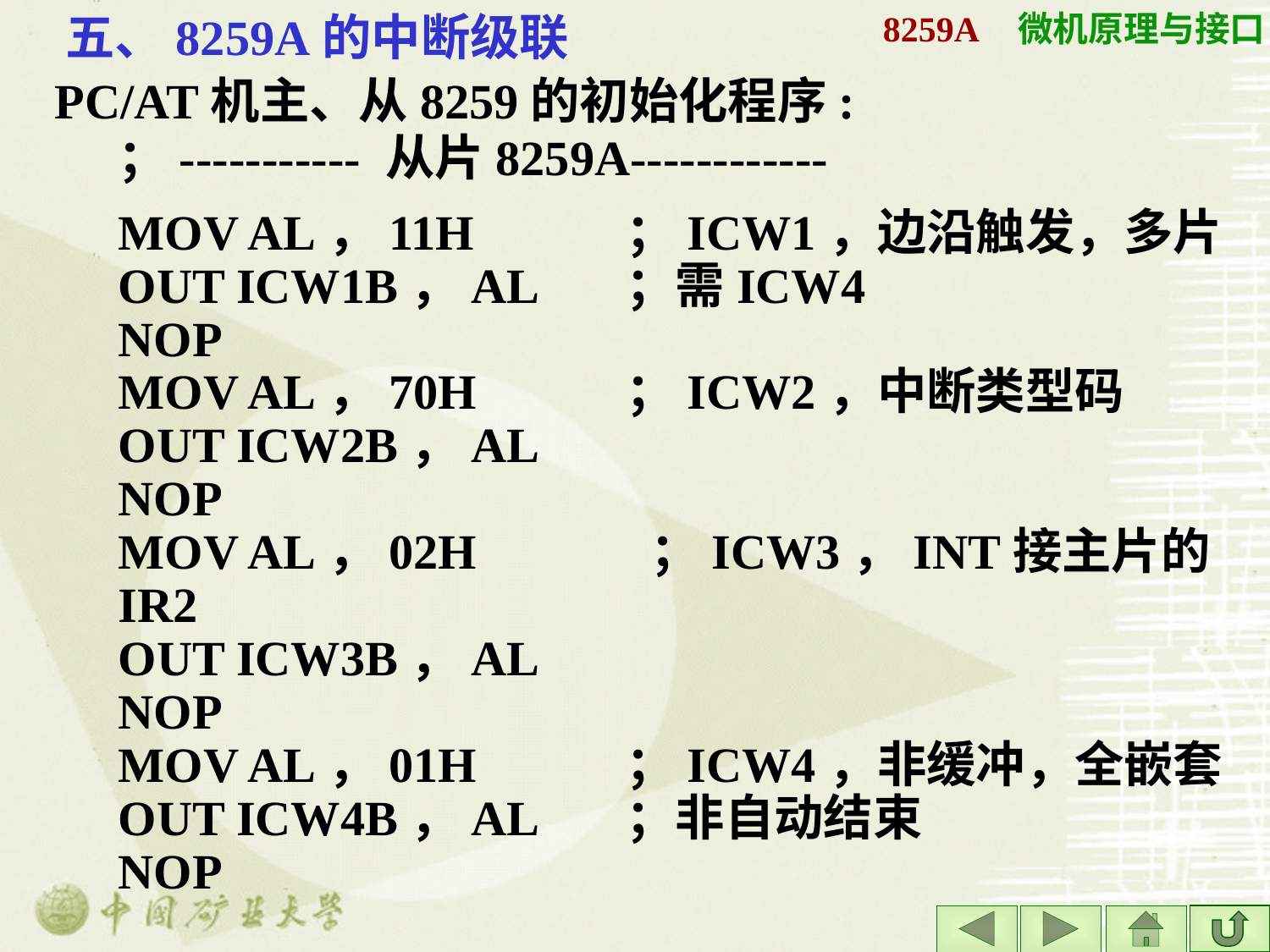

五、8259A的中断级联
# 8259A
PC/AT机主、从8259的初始化程序:
；----------- 从片8259A------------
MOV AL，11H 		；ICW1，边沿触发，多片
OUT ICW1B，AL	；需ICW4
NOP
MOV AL，70H 		；ICW2，中断类型码
OUT ICW2B，AL
NOP
MOV AL，02H		 ；ICW3，INT接主片的IR2
OUT ICW3B，AL
NOP
MOV AL，01H 		；ICW4，非缓冲，全嵌套OUT ICW4B，AL	；非自动结束
NOP